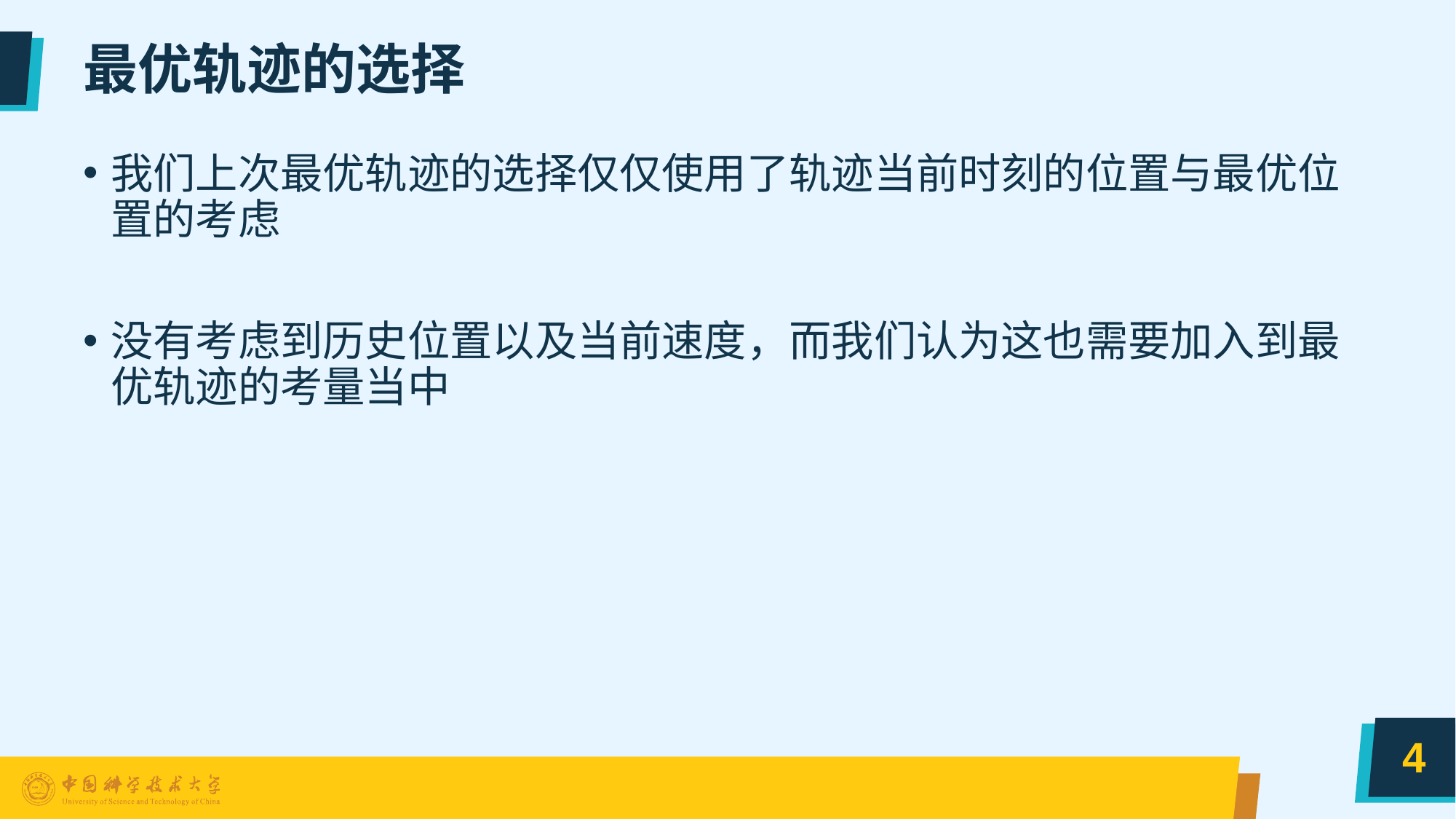

# 最优轨迹的选择
我们上次最优轨迹的选择仅仅使用了轨迹当前时刻的位置与最优位置的考虑

没有考虑到历史位置以及当前速度，而我们认为这也需要加入到最优轨迹的考量当中

4